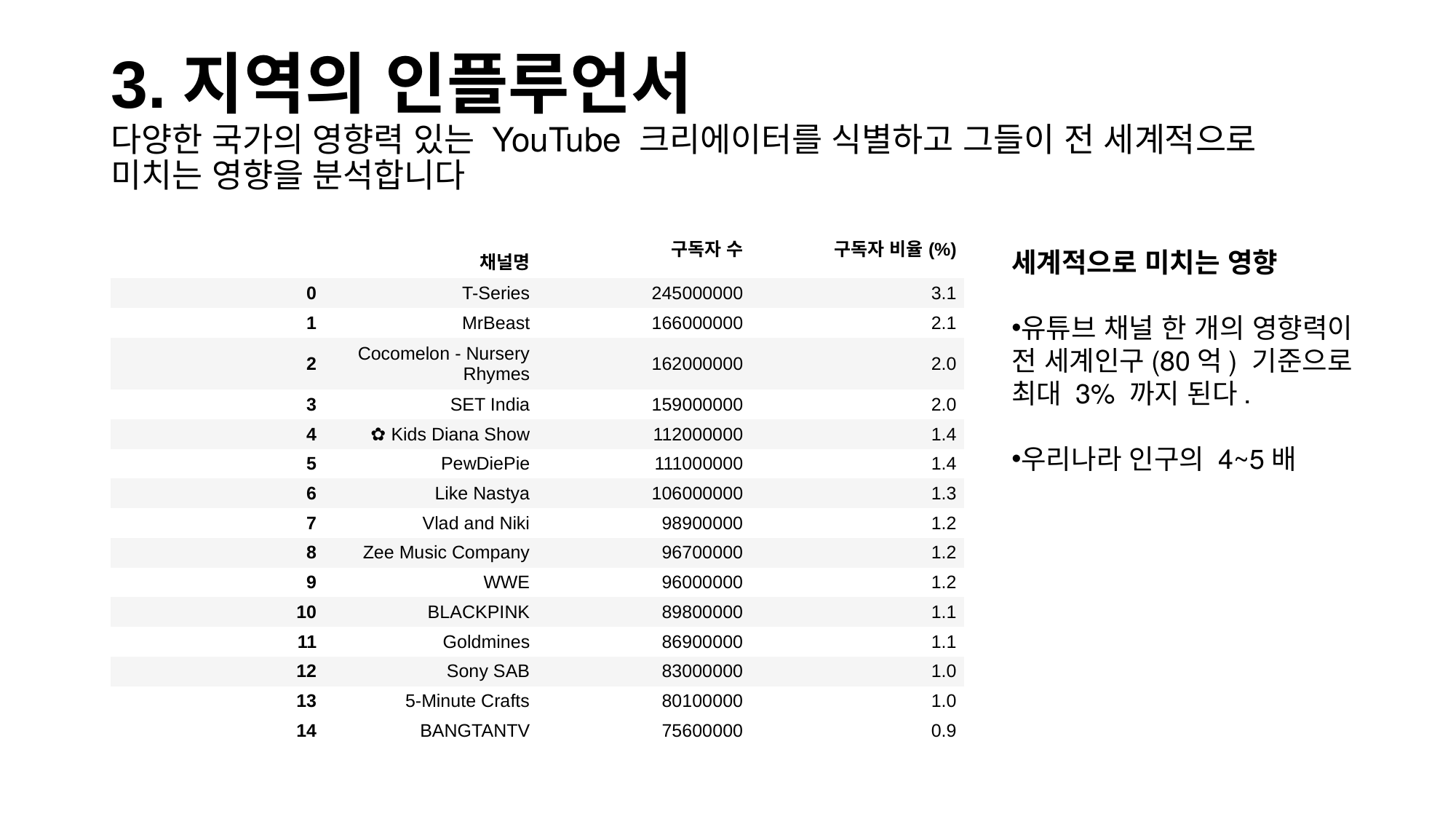

# 3.지역의 인플루언서 다양한 국가의 영향력 있는 YouTube 크리에이터를 식별하고 그들이 전 세계적으로 미치는 영향을 분석합니다
|  | 채널명 | 구독자 수 | 구독자 비율(%) |
| --- | --- | --- | --- |
| 0 | T-Series | 245000000 | 3.1 |
| 1 | MrBeast | 166000000 | 2.1 |
| 2 | Cocomelon - Nursery Rhymes | 162000000 | 2.0 |
| 3 | SET India | 159000000 | 2.0 |
| 4 | ✿ Kids Diana Show | 112000000 | 1.4 |
| 5 | PewDiePie | 111000000 | 1.4 |
| 6 | Like Nastya | 106000000 | 1.3 |
| 7 | Vlad and Niki | 98900000 | 1.2 |
| 8 | Zee Music Company | 96700000 | 1.2 |
| 9 | WWE | 96000000 | 1.2 |
| 10 | BLACKPINK | 89800000 | 1.1 |
| 11 | Goldmines | 86900000 | 1.1 |
| 12 | Sony SAB | 83000000 | 1.0 |
| 13 | 5-Minute Crafts | 80100000 | 1.0 |
| 14 | BANGTANTV | 75600000 | 0.9 |
세계적으로 미치는 영향

유튜브 채널 한 개의 영향력이 전 세계인구(80억) 기준으로 최대 3% 까지 된다.

우리나라 인구의 4~5배